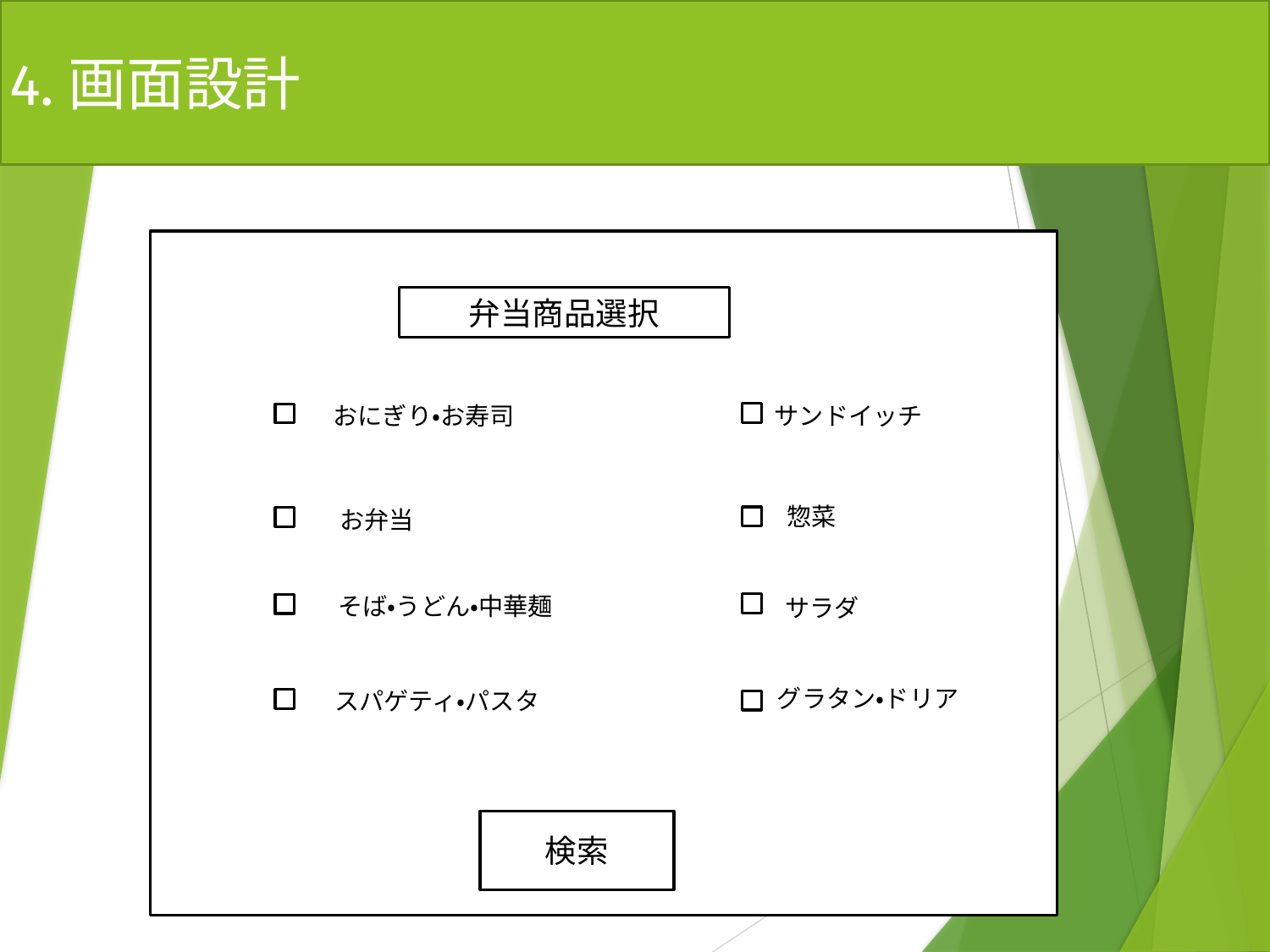

4.画面設計

弁当商品選択

おにぎり・お寿司
サンドイッチ

惣菜
お弁当

そば・うどん・中華麺
サラダ

グラタン・ドリア
スパゲティ・パスタ

検索